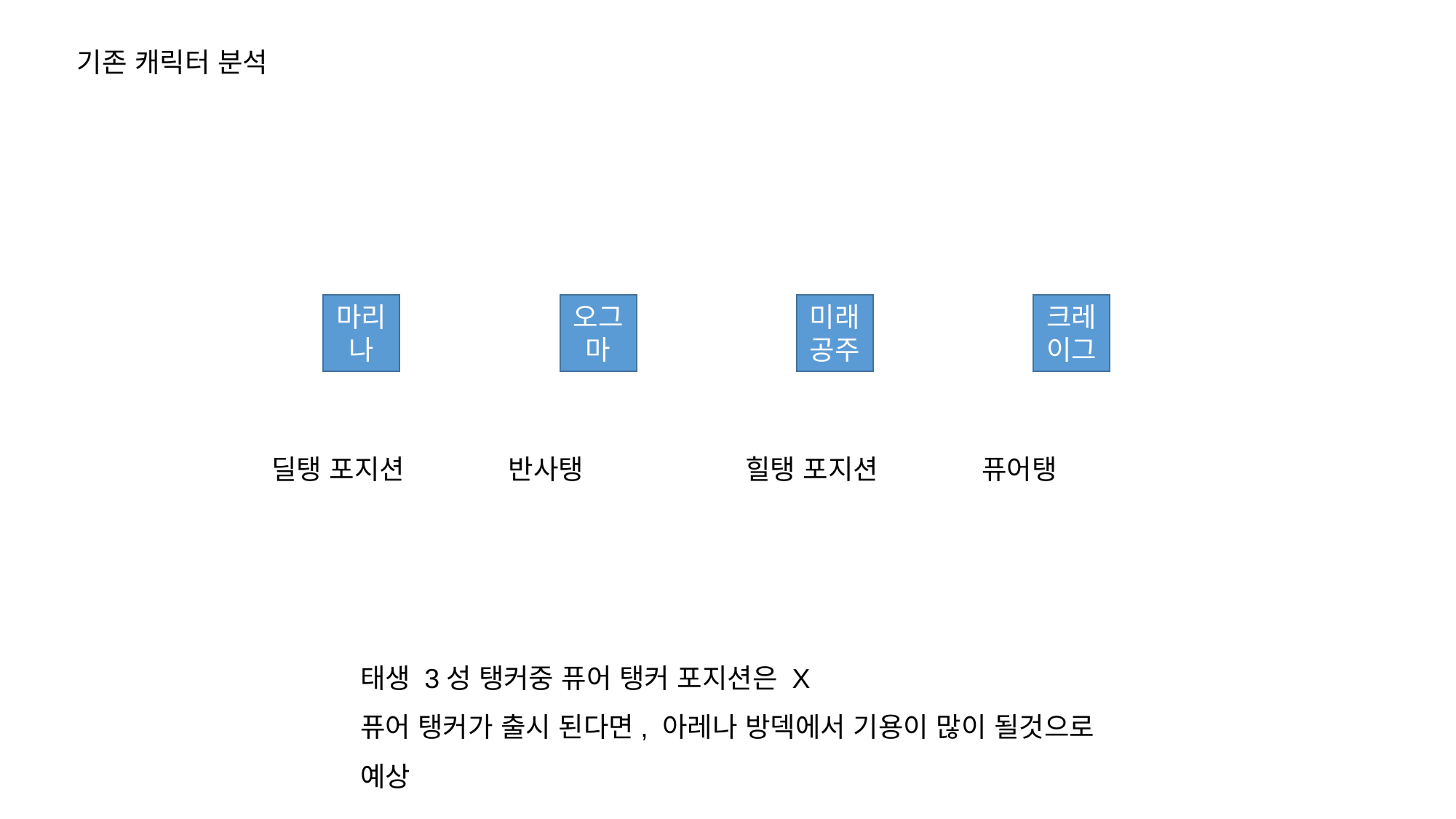

기존 캐릭터 분석
마리나
오그마
미래공주
크레이그
딜탱 포지션

반사탱
힐탱 포지션

퓨어탱

태생 3성 탱커중 퓨어 탱커 포지션은 X
퓨어 탱커가 출시 된다면, 아레나 방덱에서 기용이 많이 될것으로 예상